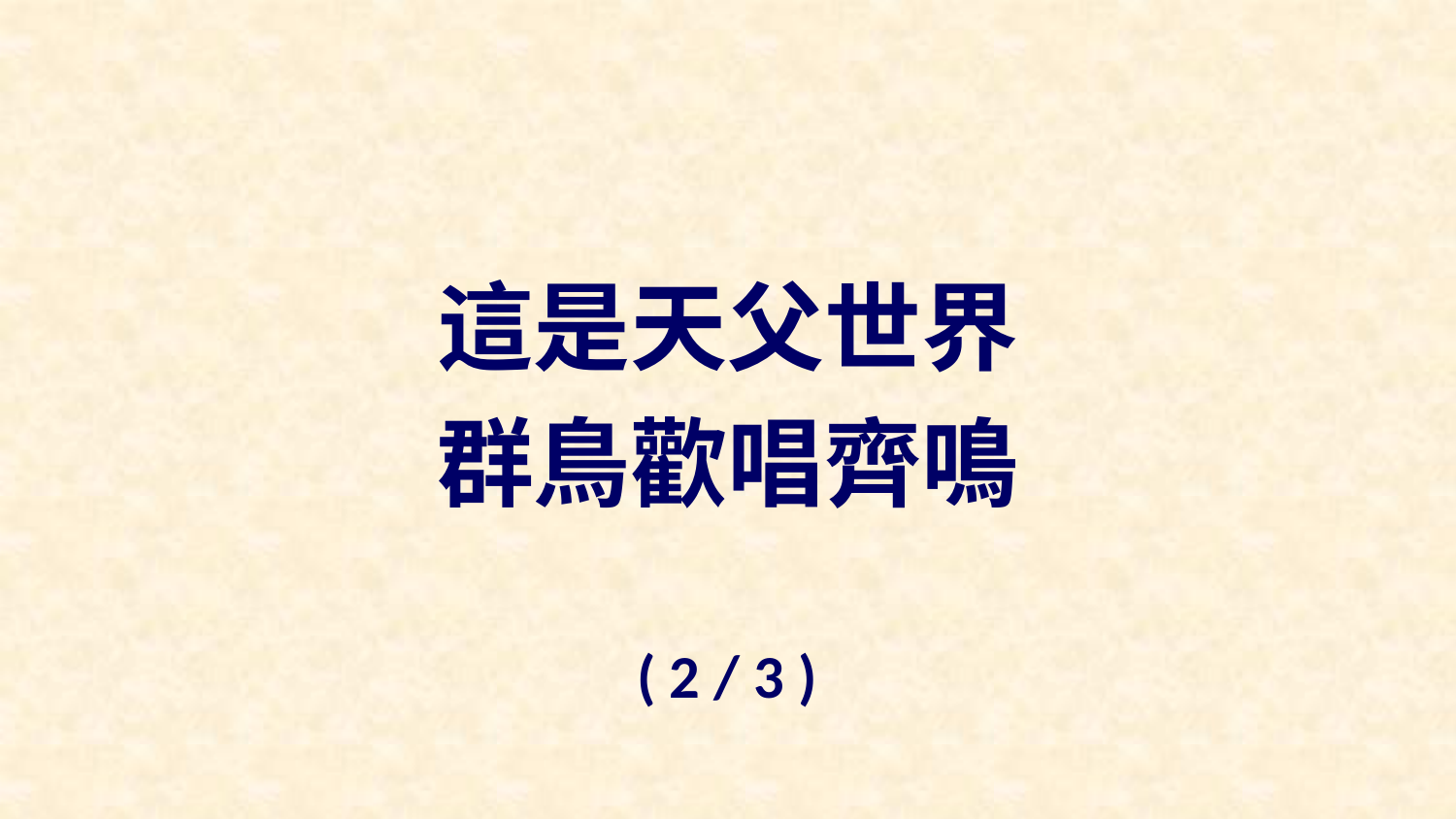

這是天父世界
群鳥歡唱齊鳴
( 2 / 3 )